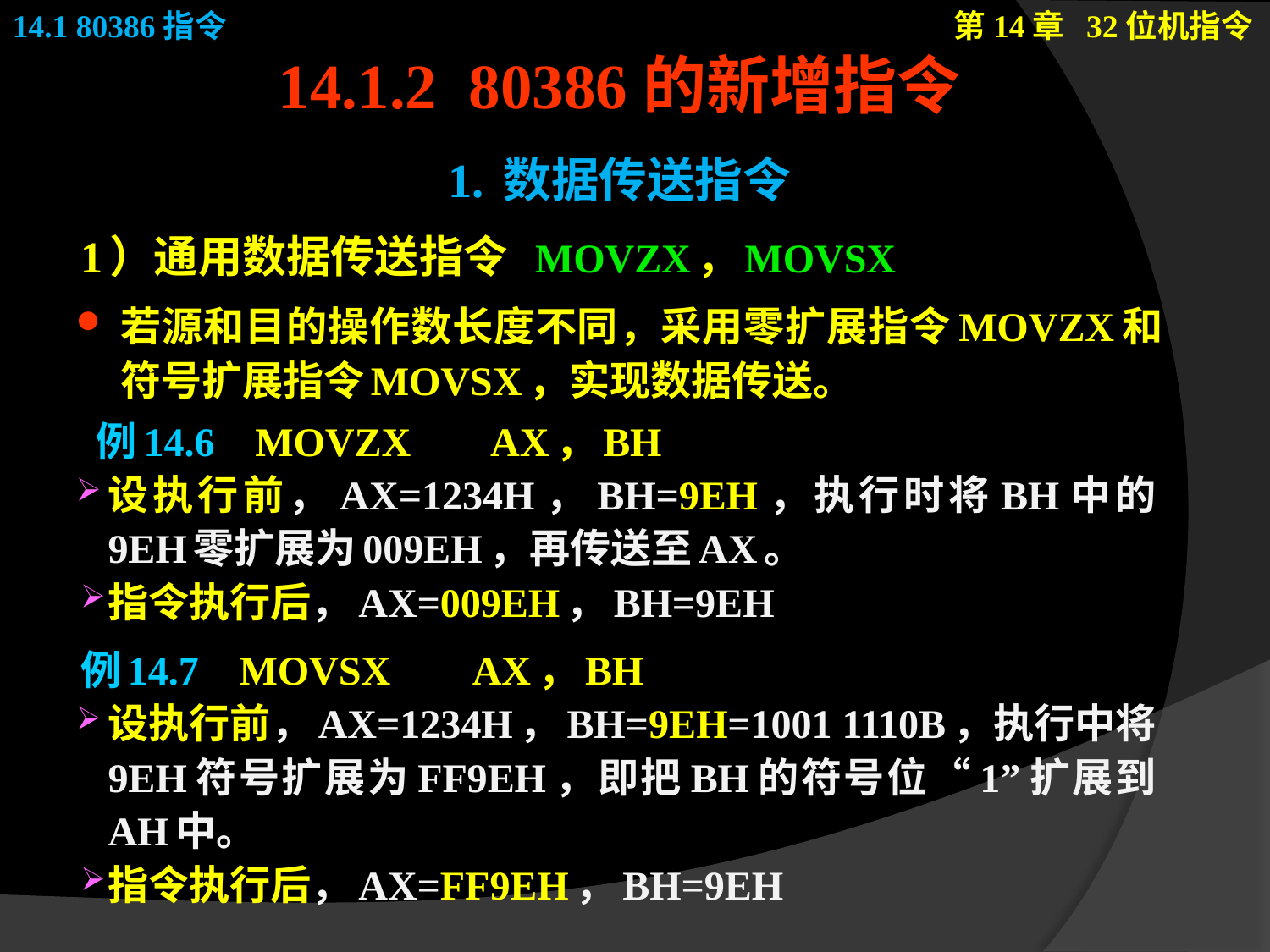

# 14.1.2  80386的新增指令
1. 数据传送指令
1）通用数据传送指令  MOVZX，MOVSX
若源和目的操作数长度不同，采用零扩展指令MOVZX和符号扩展指令MOVSX，实现数据传送。
 例14.6    MOVZX	  AX，BH
设执行前，AX=1234H，BH=9EH，执行时将BH中的9EH零扩展为009EH，再传送至AX。
指令执行后，AX=009EH，BH=9EH
例14.7    MOVSX	AX，BH
设执行前，AX=1234H，BH=9EH=1001 1110B，执行中将9EH符号扩展为FF9EH，即把BH的符号位“1”扩展到AH中。
指令执行后，AX=FF9EH，BH=9EH